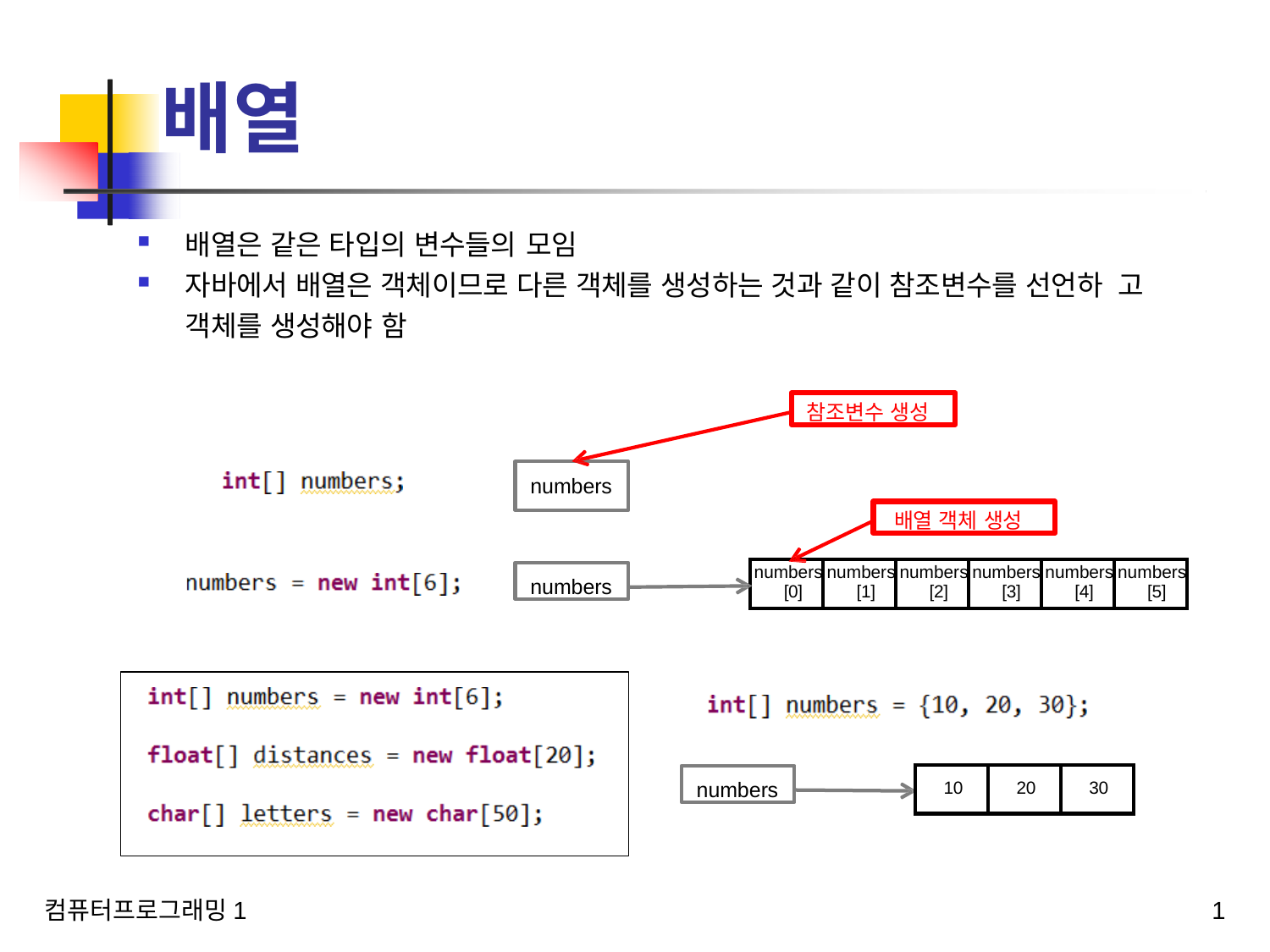

# 배열

배열은 같은 타입의 변수들의 모임
자바에서 배열은 객체이므로 다른 객체를 생성하는 것과 같이 참조변수를 선언하  고 객체를 생성해야 함
참조변수 생성

numbers

배열 객체 생성

| numbers [0] | numbers [1] | numbers [2] | numbers [3] | numbers [4] | numbers [5] |
| --- | --- | --- | --- | --- | --- |
numbers

| 10 | 20 | 30 |
| --- | --- | --- |
numbers

컴퓨터프로그래밍1
1